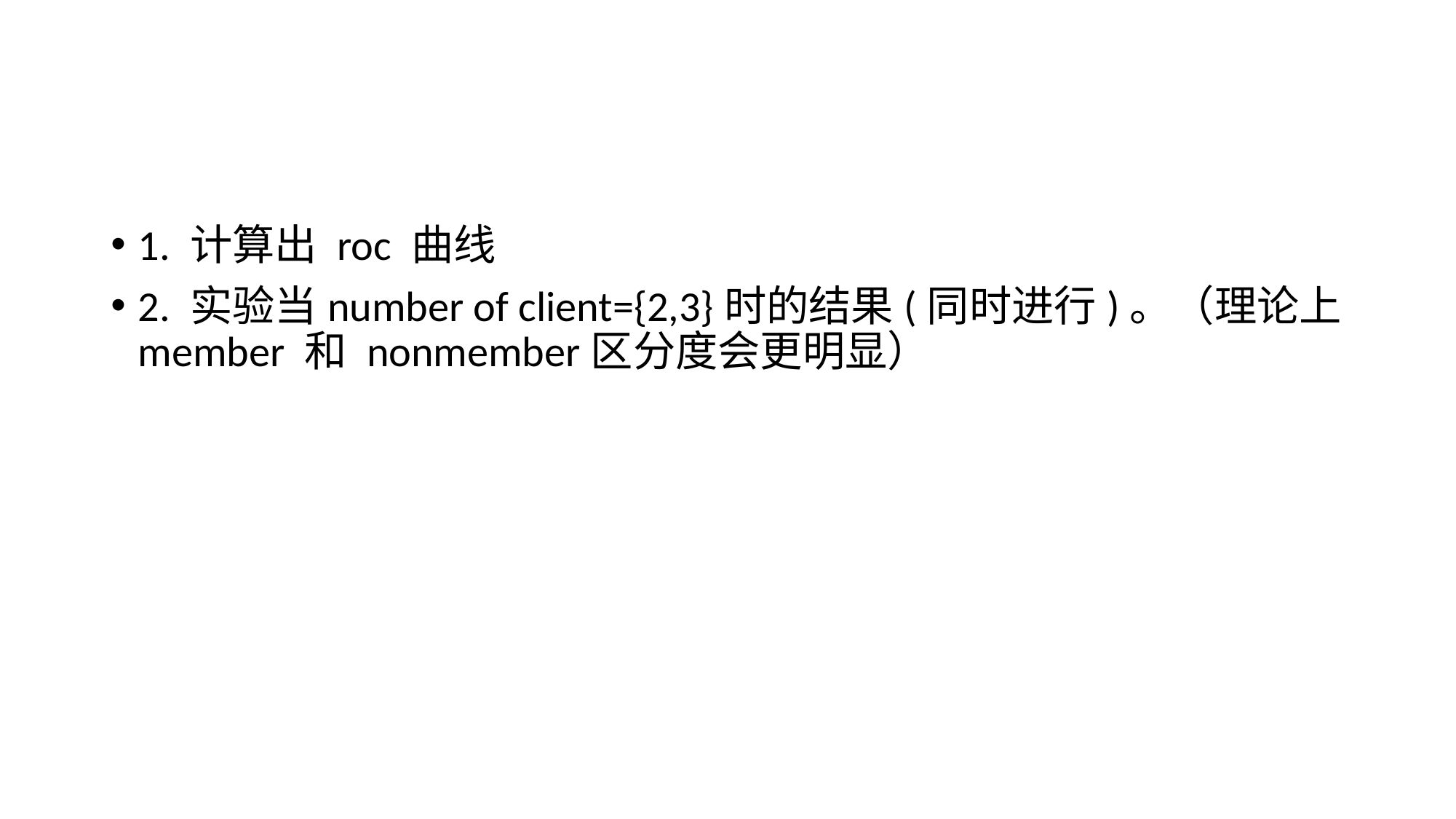

#
1. 计算出 roc 曲线
2. 实验当number of client={2,3}时的结果(同时进行)。（理论上member 和 nonmember区分度会更明显）